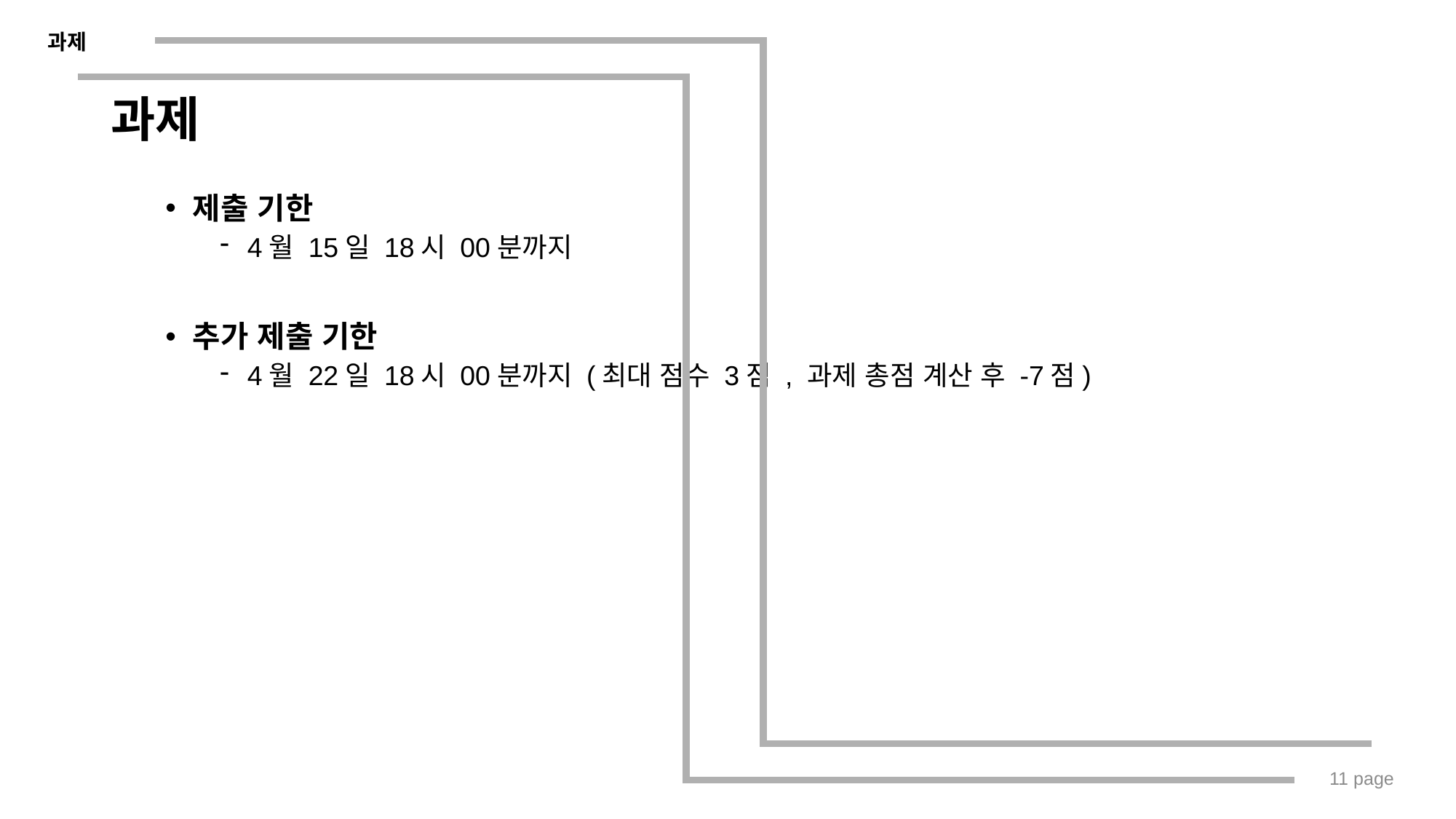

과제
# 과제
제출 기한
4월 15일 18시 00분까지

추가 제출 기한
4월 22일 18시 00분까지 (최대 점수 3점 , 과제 총점 계산 후 -7점)

11 page